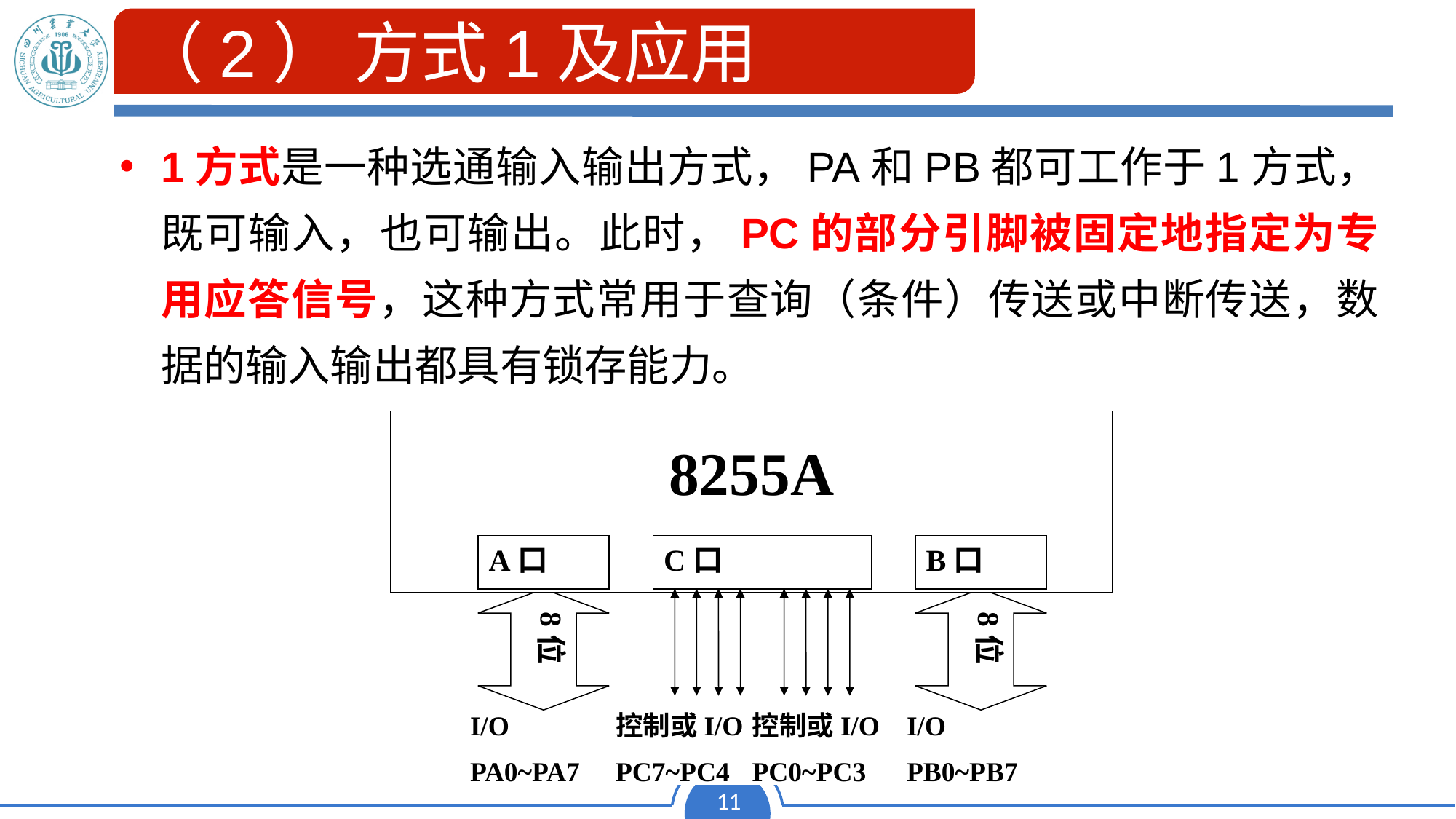

# （2） 方式1及应用
1方式是一种选通输入输出方式，PA和PB都可工作于1方式，既可输入，也可输出。此时，PC的部分引脚被固定地指定为专用应答信号，这种方式常用于查询（条件）传送或中断传送，数据的输入输出都具有锁存能力。

8255A
A口
C口
B口
8位

8位
I/O
PA0~PA7
控制或I/O
PC7~PC4
控制或I/O
PC0~PC3
I/O
PB0~PB7